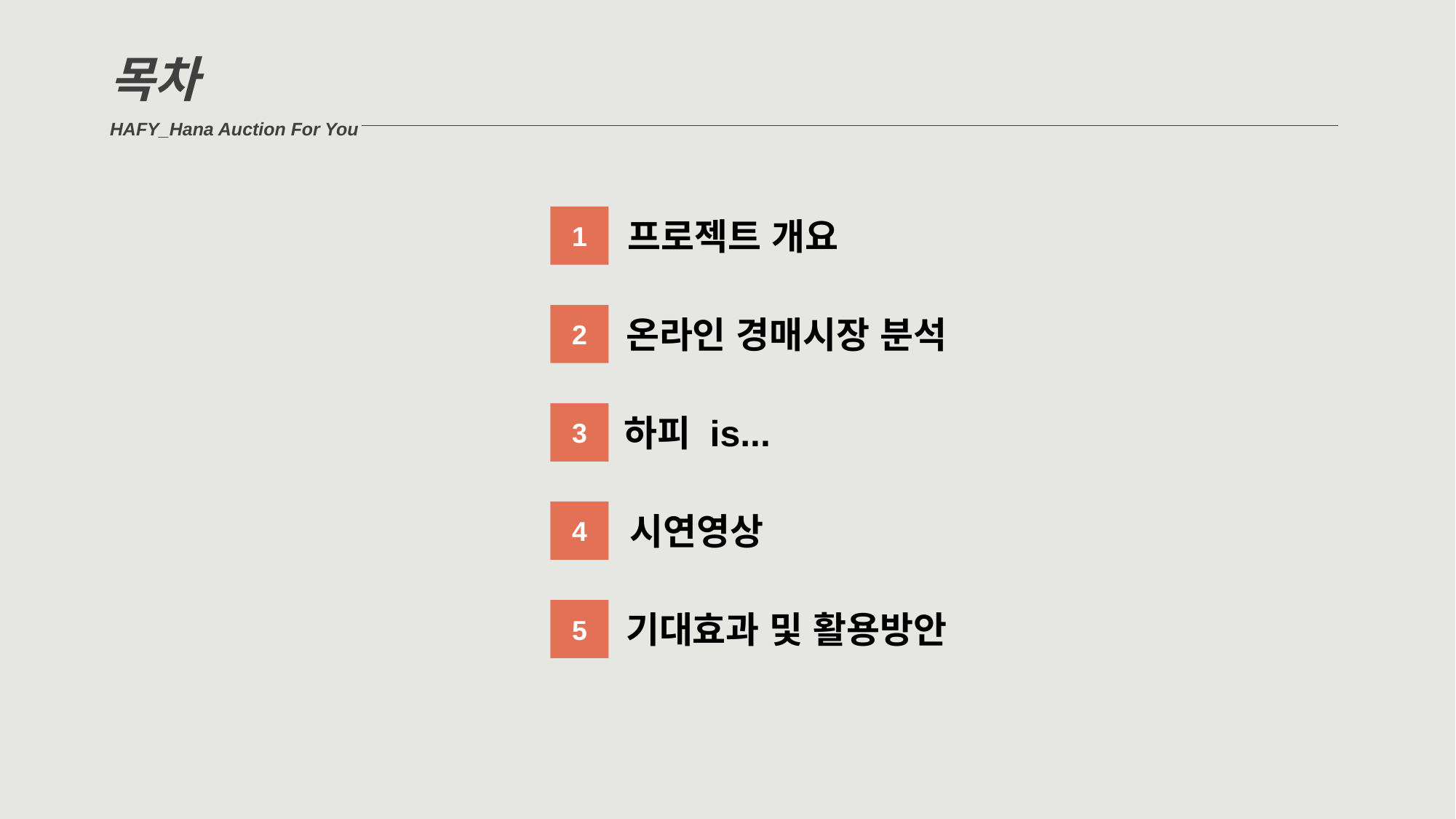

목차
HAFY_Hana Auction For You
1
프로젝트 개요
2
온라인 경매시장 분석
3
하피 is...
4
시연영상
5
기대효과 및 활용방안